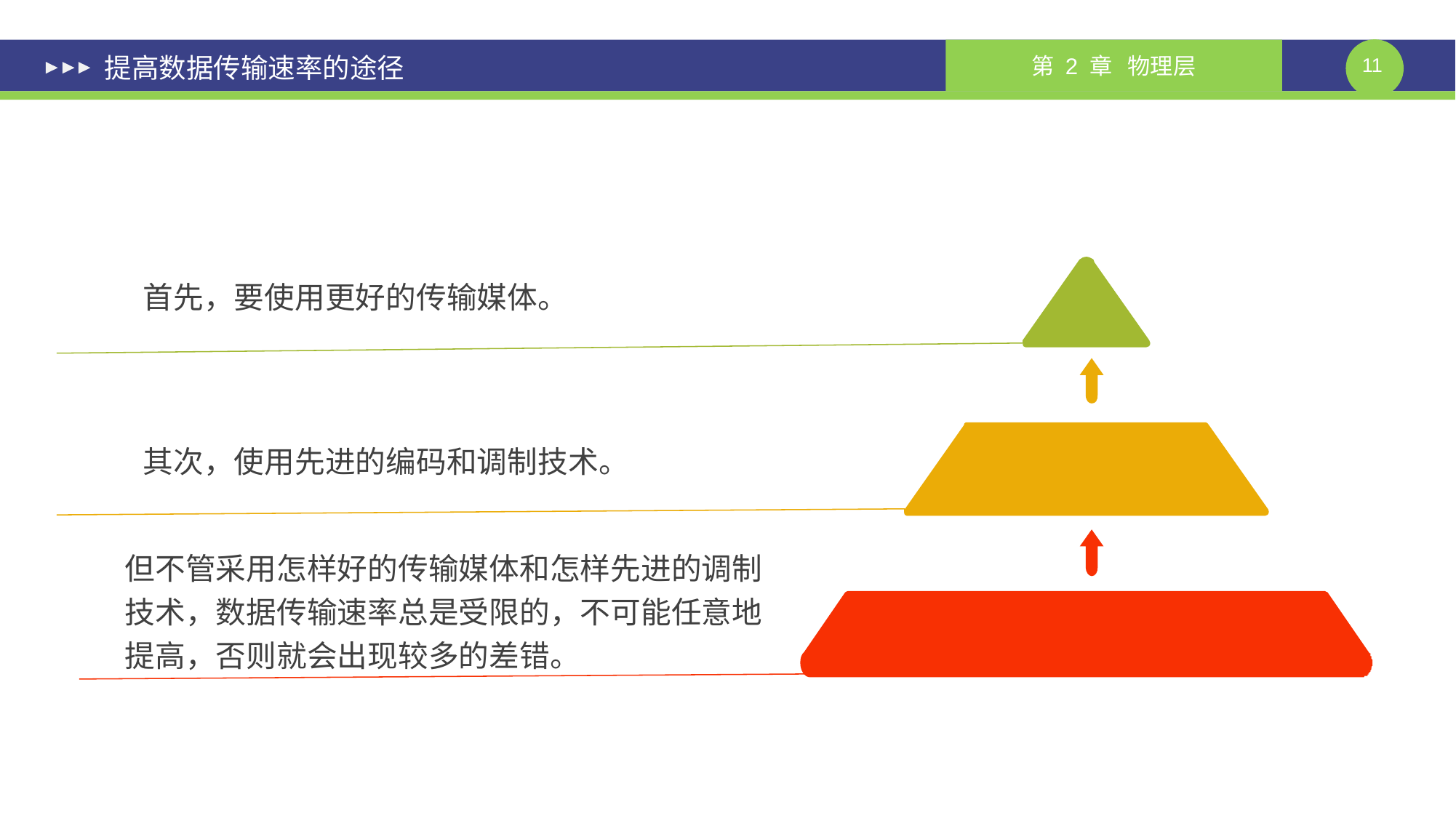

# 提高数据传输速率的途径
首先，要使用更好的传输媒体。

其次，使用先进的编码和调制技术。
但不管采用怎样好的传输媒体和怎样先进的调制技术，数据传输速率总是受限的，不可能任意地提高，否则就会出现较多的差错。